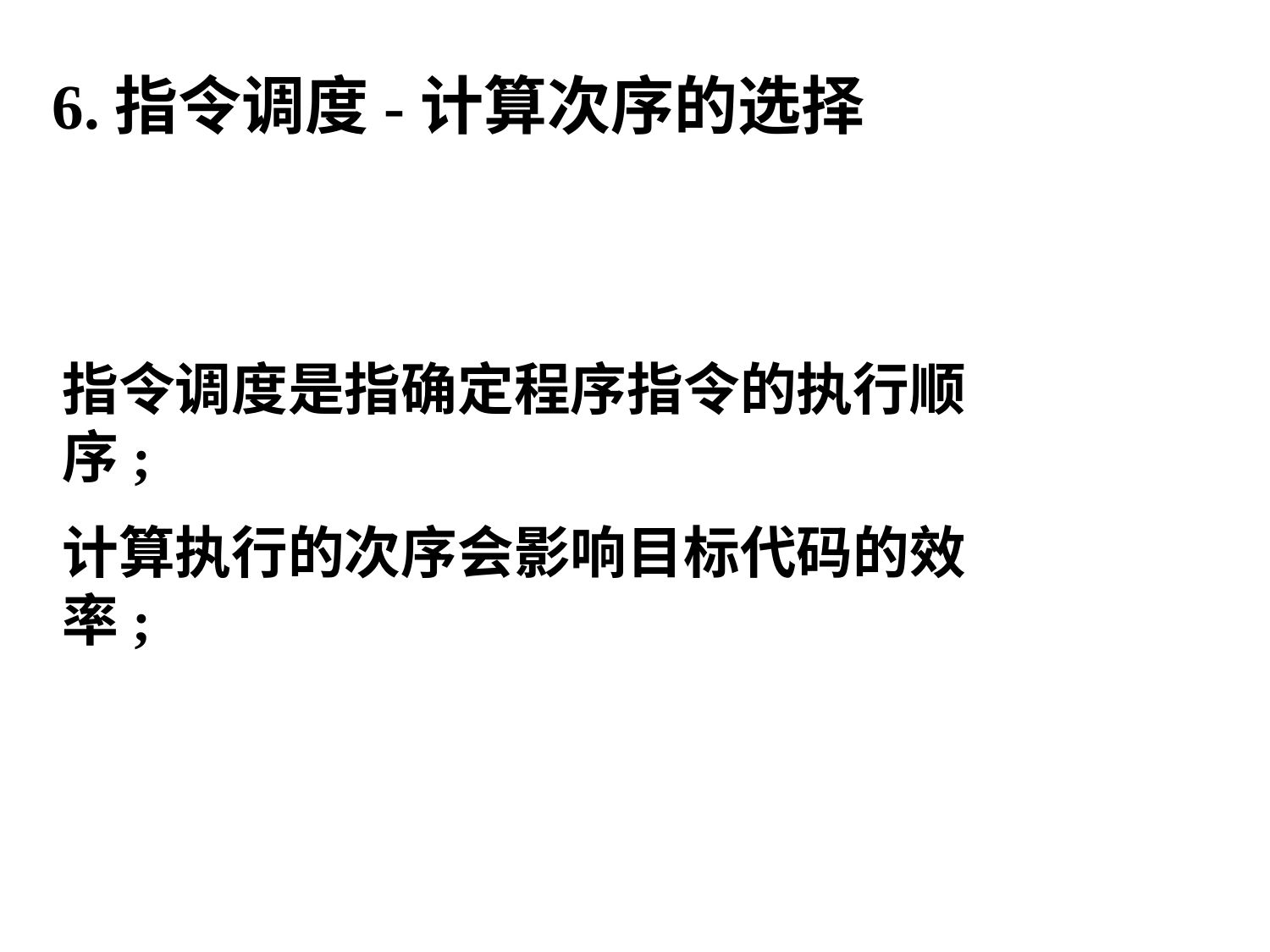

6.指令调度-计算次序的选择
指令调度是指确定程序指令的执行顺序;
计算执行的次序会影响目标代码的效率;